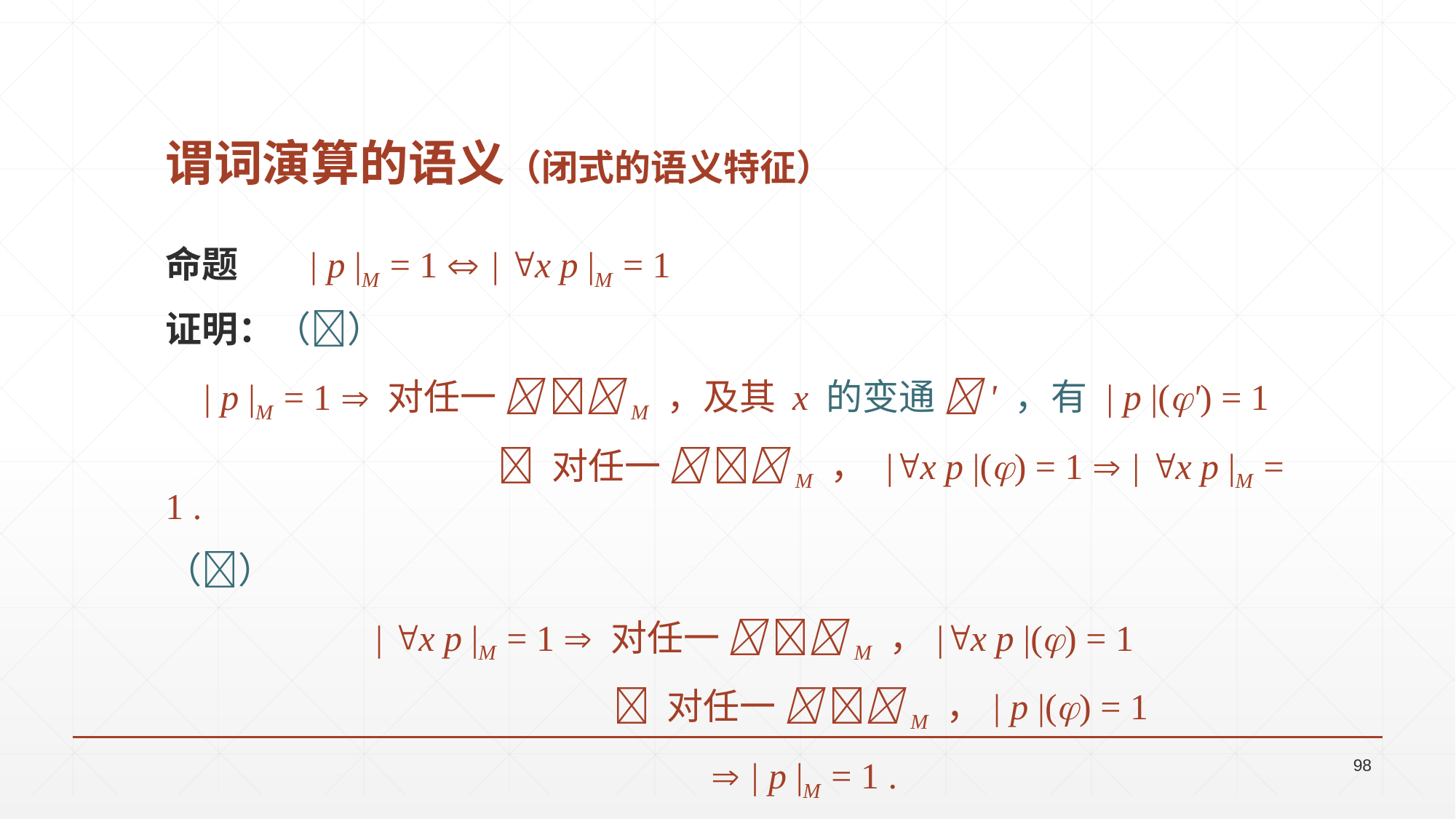

# 谓词演算的语义（闭式的语义特征）
命题	   | p |M  = 1 ⇔ | ∀x p |M  = 1
证明：（⇒）
| p |M  = 1 ⇒ 对任一 ϕ ∈ΦM ，及其 x 的变通 ϕʹ ，有 | p |(ϕʹ) = 1
			 ⇒ 对任一 ϕ ∈ΦM ， |∀x p |(ϕ) = 1 ⇒ | ∀x p |M  = 1 .
（⇐）
     | ∀x p |M  = 1 ⇒ 对任一 ϕ ∈ΦM ，|∀x p |(ϕ) = 1
		          ⇒ 对任一 ϕ ∈ΦM ，| p |(ϕ) = 1
					⇒ | p |M  = 1 .

98